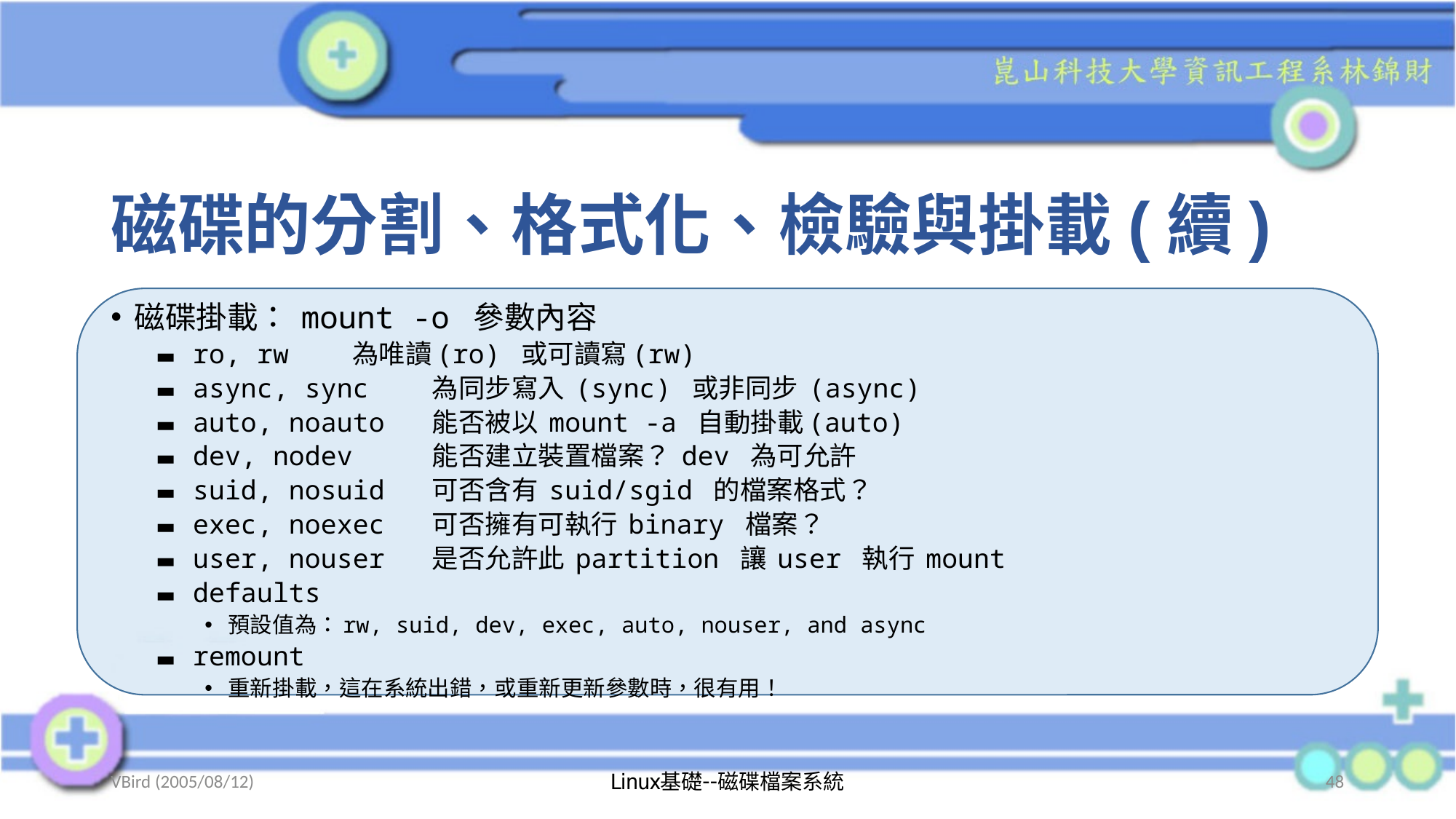

# 磁碟的分割、格式化、檢驗與掛載(續)

磁碟掛載： mount -o 參數內容
ro, rw		為唯讀(ro) 或可讀寫(rw)
async, sync	為同步寫入 (sync) 或非同步 (async)
auto, noauto	能否被以 mount -a 自動掛載(auto)
dev, nodev	能否建立裝置檔案？ dev 為可允許
suid, nosuid	可否含有 suid/sgid 的檔案格式？
exec, noexec	可否擁有可執行 binary 檔案？
user, nouser	是否允許此 partition 讓 user 執行 mount
defaults
預設值為：rw, suid, dev, exec, auto, nouser, and async
remount
重新掛載，這在系統出錯，或重新更新參數時，很有用！
VBird (2005/08/12)
Linux基礎--磁碟檔案系統
48